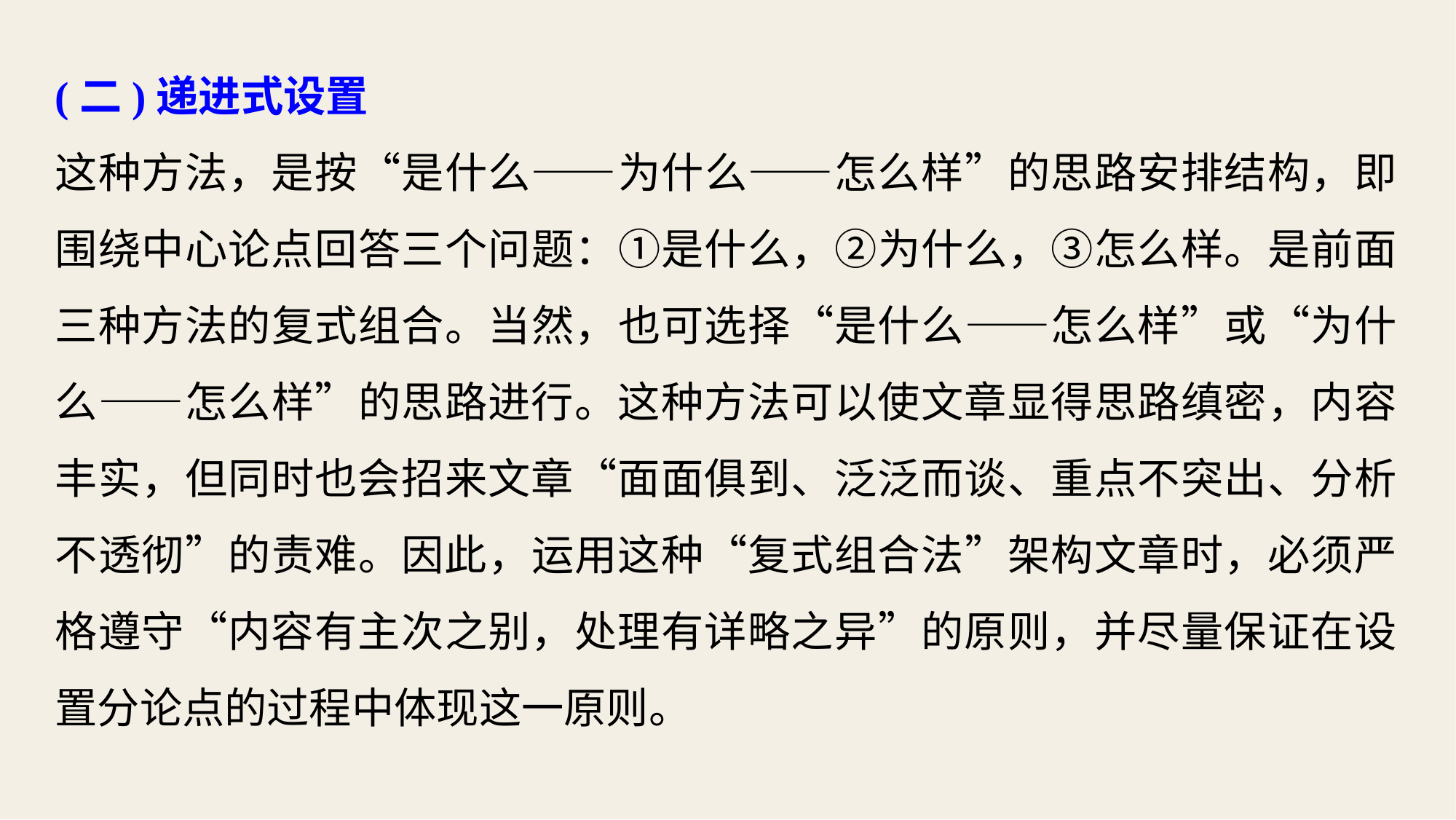

(二)递进式设置
这种方法，是按“是什么——为什么——怎么样”的思路安排结构，即围绕中心论点回答三个问题：①是什么，②为什么，③怎么样。是前面三种方法的复式组合。当然，也可选择“是什么——怎么样”或“为什么——怎么样”的思路进行。这种方法可以使文章显得思路缜密，内容丰实，但同时也会招来文章“面面俱到、泛泛而谈、重点不突出、分析不透彻”的责难。因此，运用这种“复式组合法”架构文章时，必须严格遵守“内容有主次之别，处理有详略之异”的原则，并尽量保证在设置分论点的过程中体现这一原则。